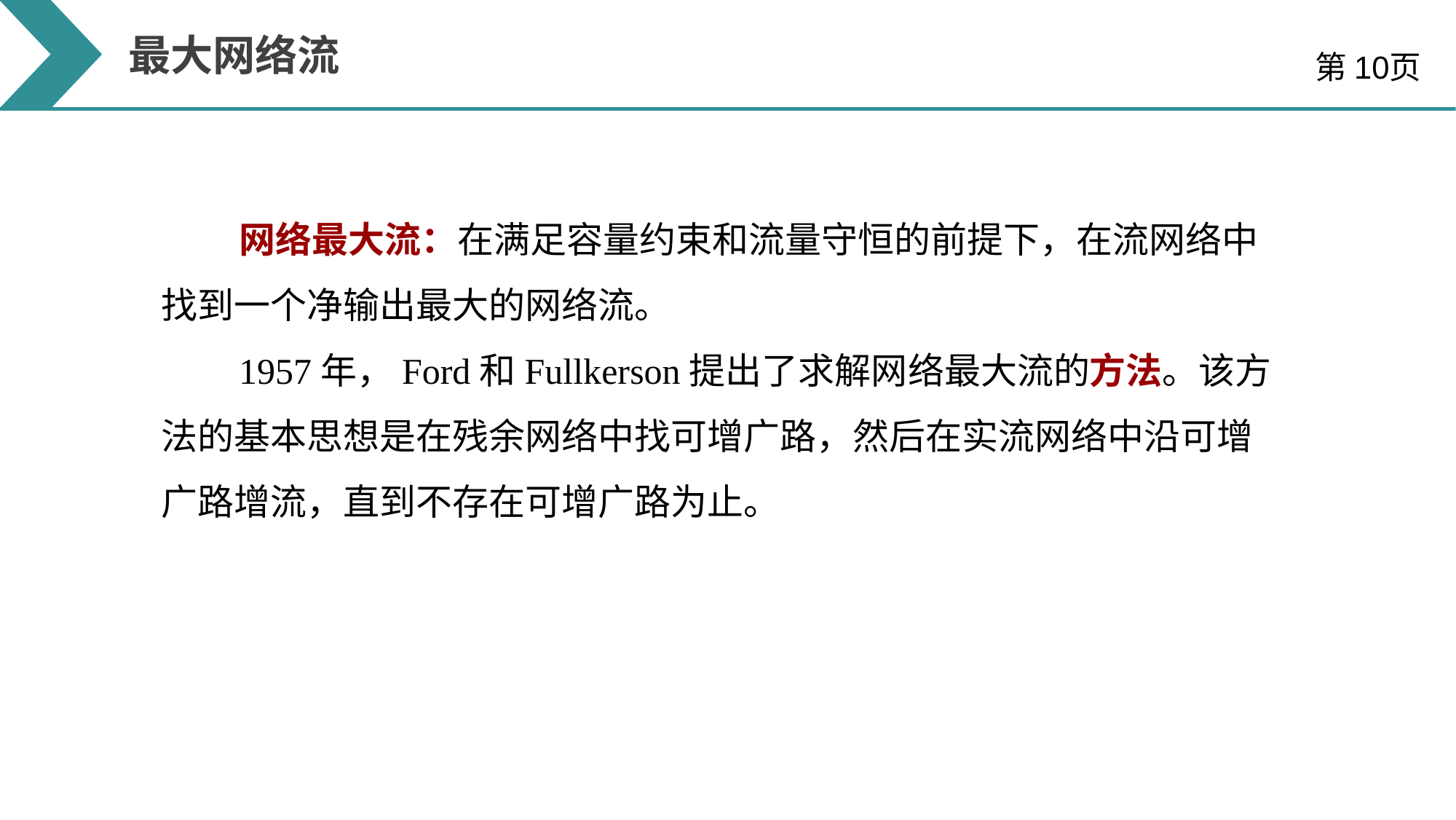

最大网络流
第10页
网络最大流：在满足容量约束和流量守恒的前提下，在流网络中找到一个净输出最大的网络流。
1957年，Ford和Fullkerson提出了求解网络最大流的方法。该方法的基本思想是在残余网络中找可增广路，然后在实流网络中沿可增广路增流，直到不存在可增广路为止。